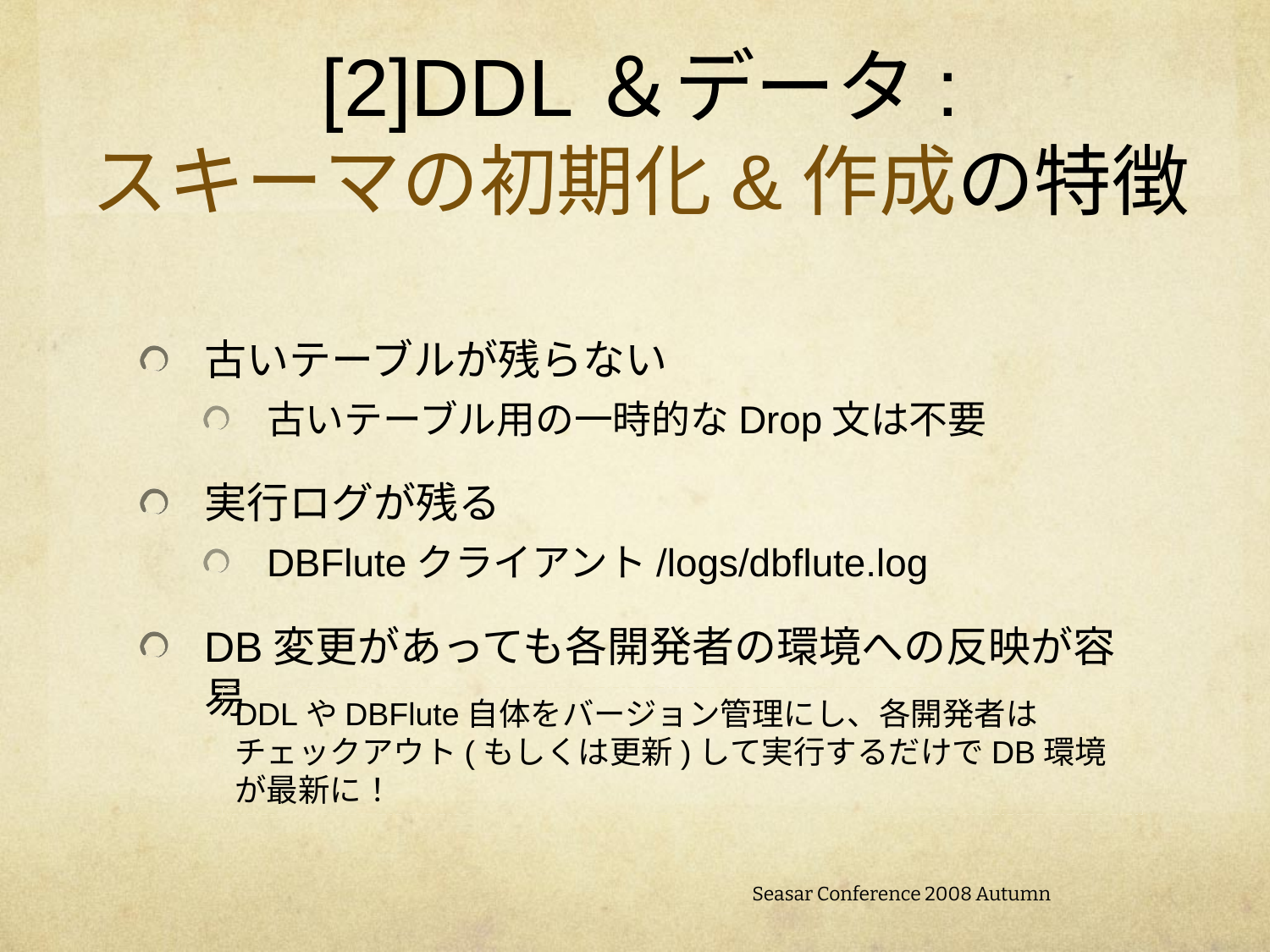

# [2]DDL＆データ: スキーマの初期化&作成の特徴

古いテーブルが残らない
古いテーブル用の一時的なDrop文は不要
実行ログが残る
DBFluteクライアント/logs/dbflute.log
DB変更があっても各開発者の環境への反映が容易

DDLやDBFlute自体をバージョン管理にし、各開発者はチェックアウト(もしくは更新)して実行するだけでDB環境が最新に！
Seasar Conference 2008 Autumn